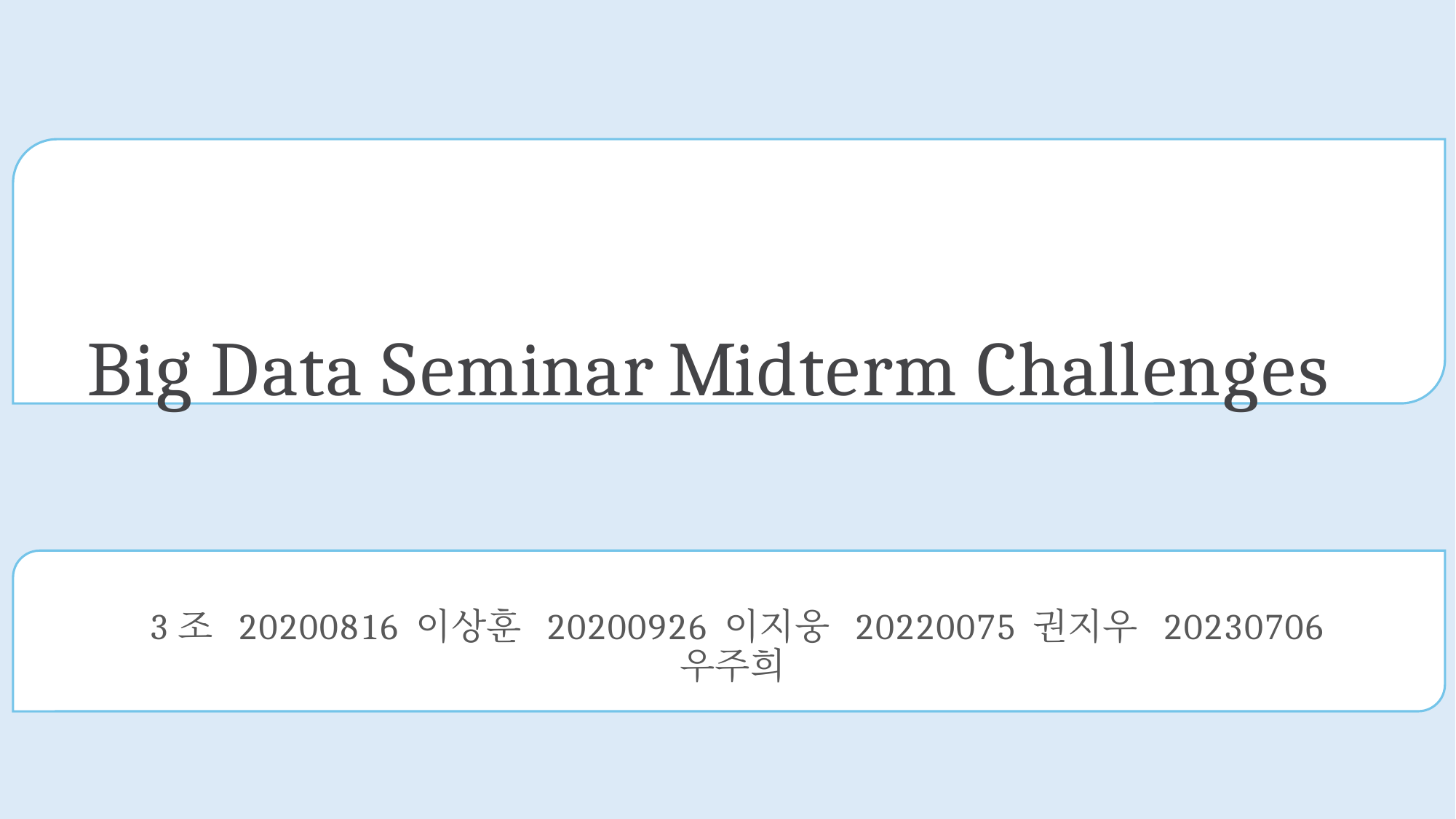

# Big Data Seminar Midterm Challenges

3조  20200816 이상훈  20200926 이지웅  20220075 권지우  20230706 우주희